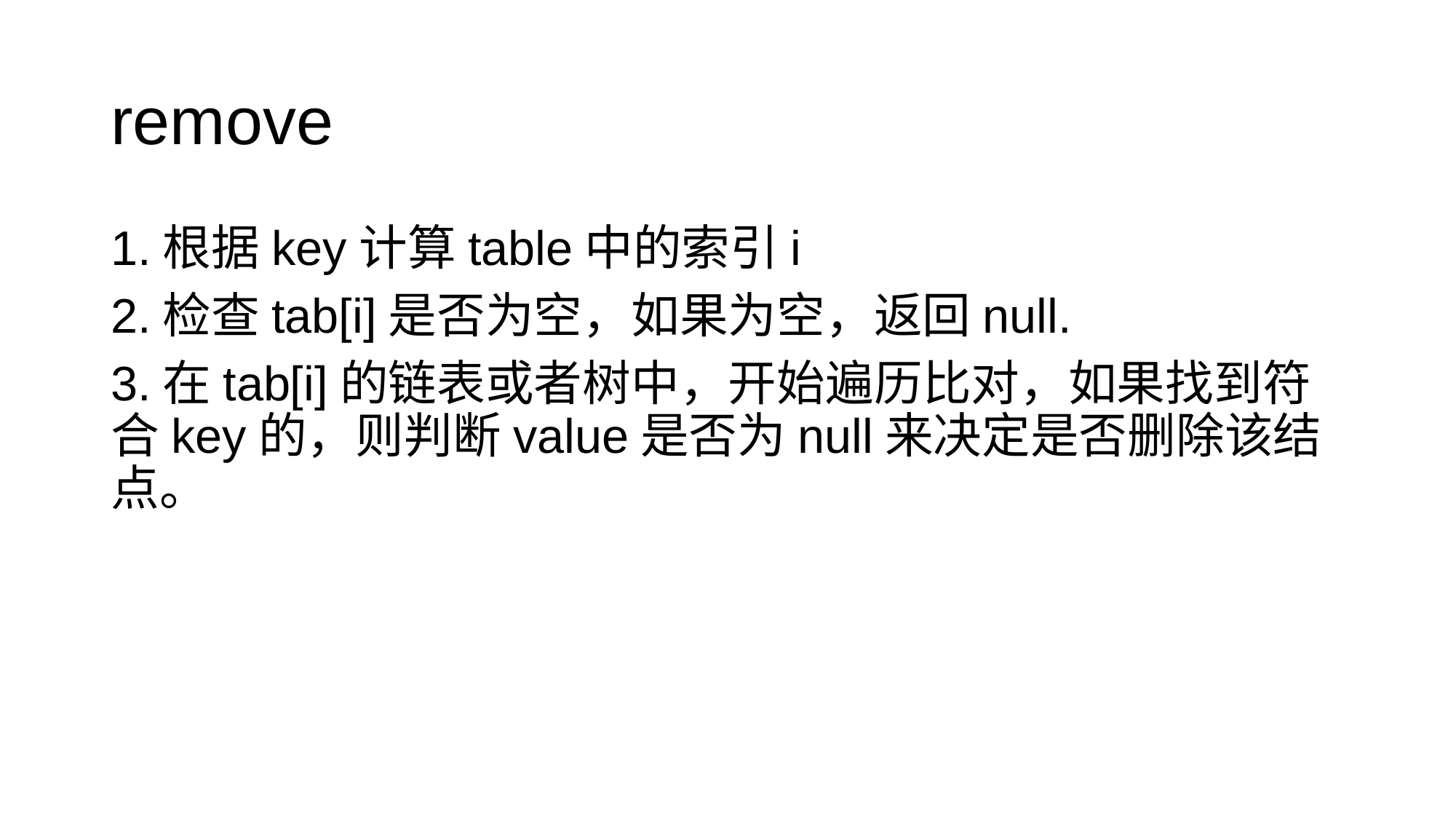

# remove
1.根据key计算table中的索引i
2.检查tab[i]是否为空，如果为空，返回null.
3.在tab[i]的链表或者树中，开始遍历比对，如果找到符合key的，则判断value是否为null来决定是否删除该结点。